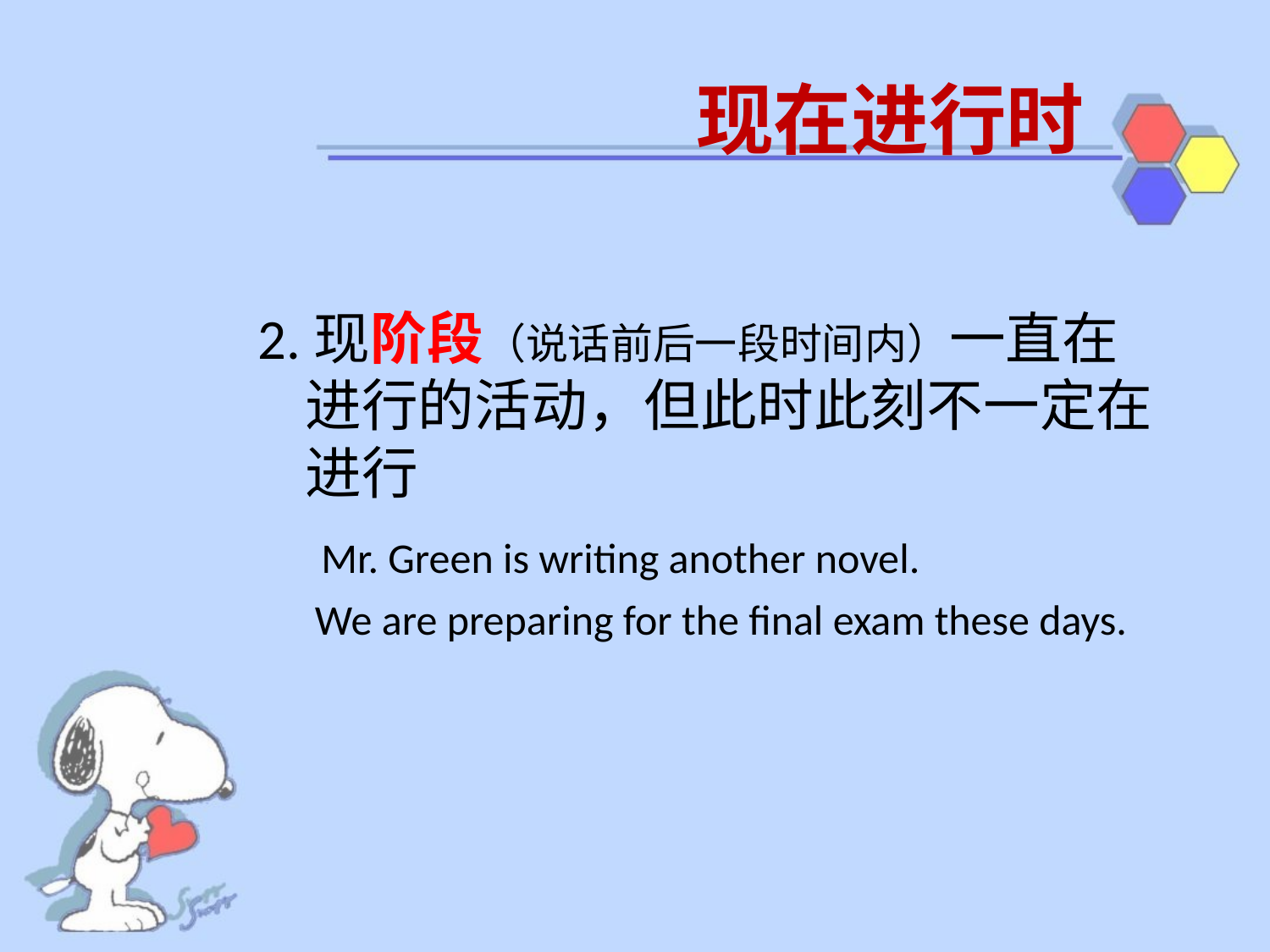

# 现在进行时
2.现阶段（说话前后一段时间内）一直在进行的活动，但此时此刻不一定在进行
     Mr. Green is writing another novel.
      We are preparing for the final exam these days.